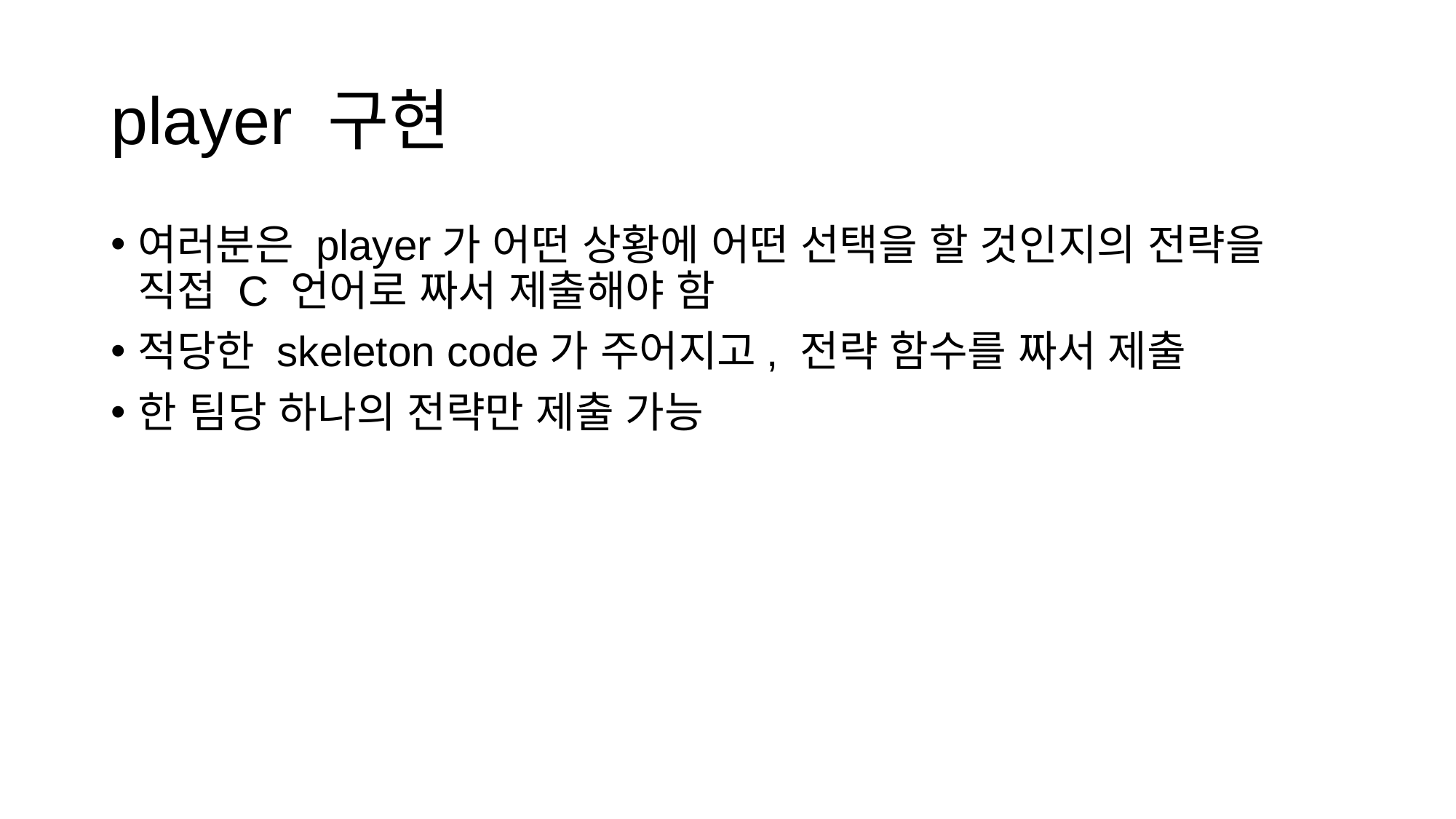

# player 구현
여러분은 player가 어떤 상황에 어떤 선택을 할 것인지의 전략을 직접 C 언어로 짜서 제출해야 함
적당한 skeleton code가 주어지고, 전략 함수를 짜서 제출
한 팀당 하나의 전략만 제출 가능